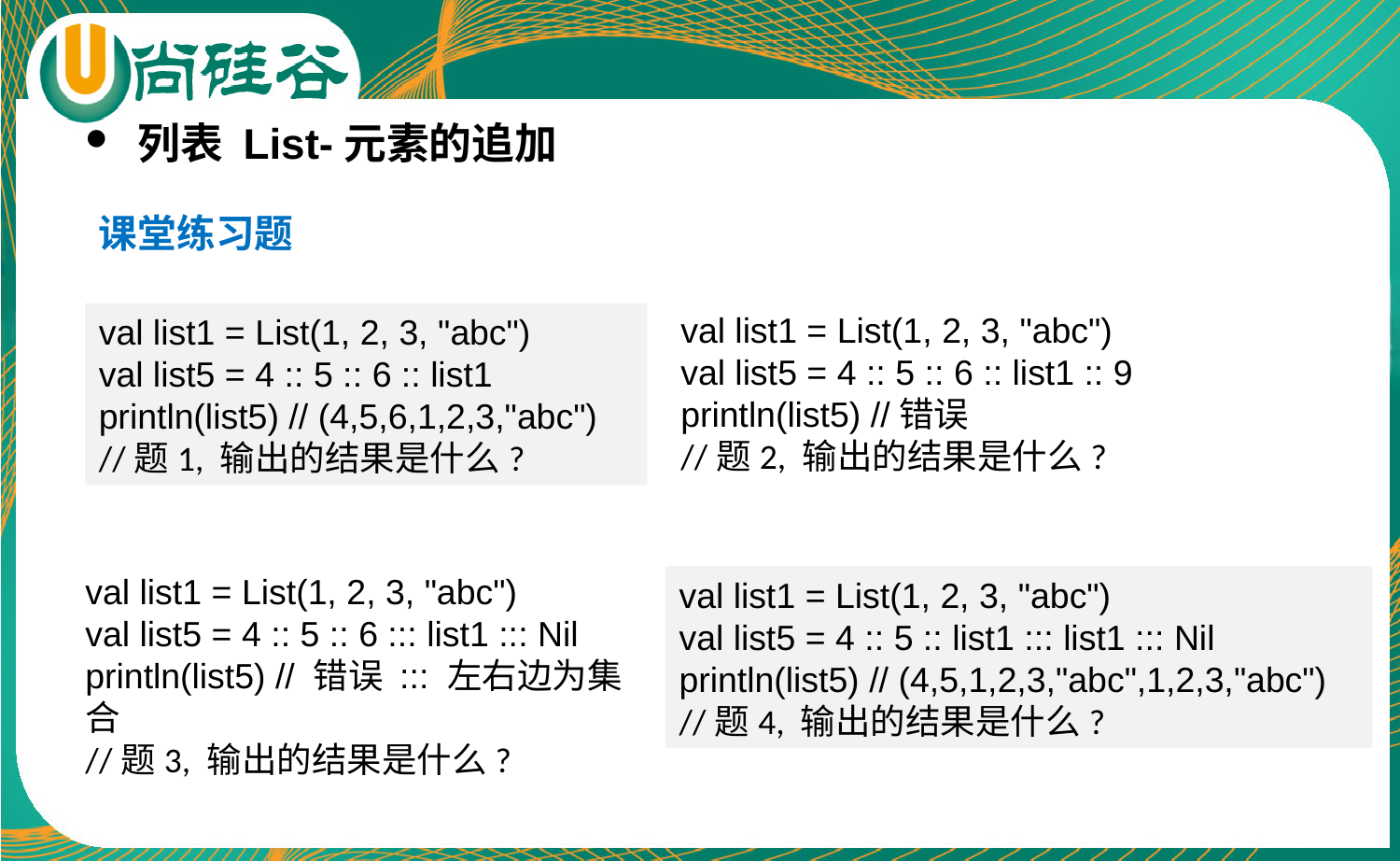

列表 List-元素的追加

课堂练习题
val list1 = List(1, 2, 3, "abc")
val list5 = 4 :: 5 :: 6 :: list1 :: 9
println(list5) //错误
//题2, 输出的结果是什么?
val list1 = List(1, 2, 3, "abc")
val list5 = 4 :: 5 :: 6 :: list1
println(list5) // (4,5,6,1,2,3,"abc")
//题1, 输出的结果是什么?
val list1 = List(1, 2, 3, "abc")
val list5 = 4 :: 5 :: 6 ::: list1 ::: Nil
println(list5) // 错误 ::: 左右边为集合
//题3, 输出的结果是什么?
val list1 = List(1, 2, 3, "abc")
val list5 = 4 :: 5 :: list1 ::: list1 ::: Nil
println(list5) // (4,5,1,2,3,"abc",1,2,3,"abc")
//题4, 输出的结果是什么?